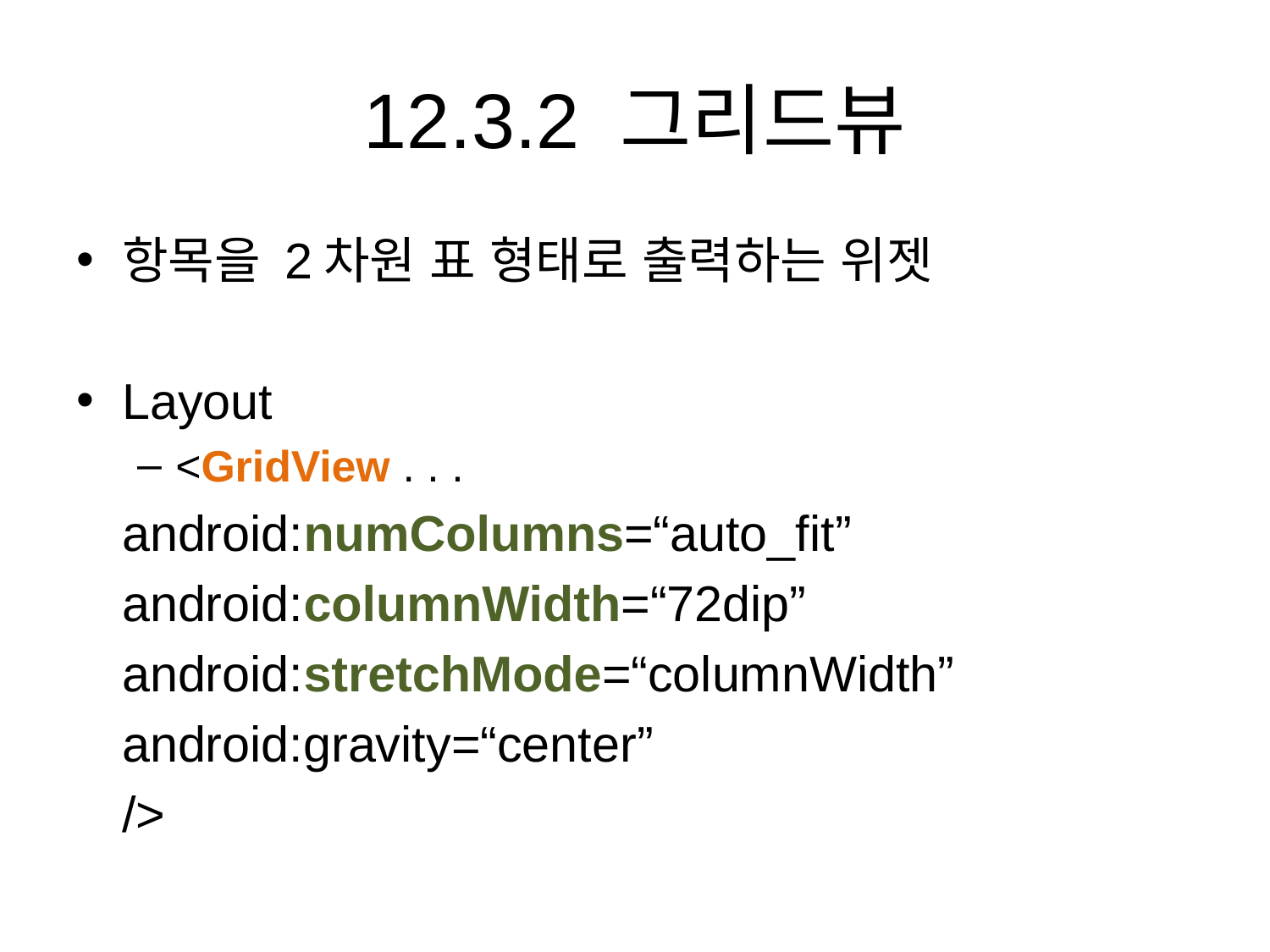

# 12.3.2 그리드뷰
항목을 2차원 표 형태로 출력하는 위젯

Layout
<GridView . . .
		android:numColumns=“auto_fit”
		android:columnWidth=“72dip”
		android:stretchMode=“columnWidth”
		android:gravity=“center”
		/>